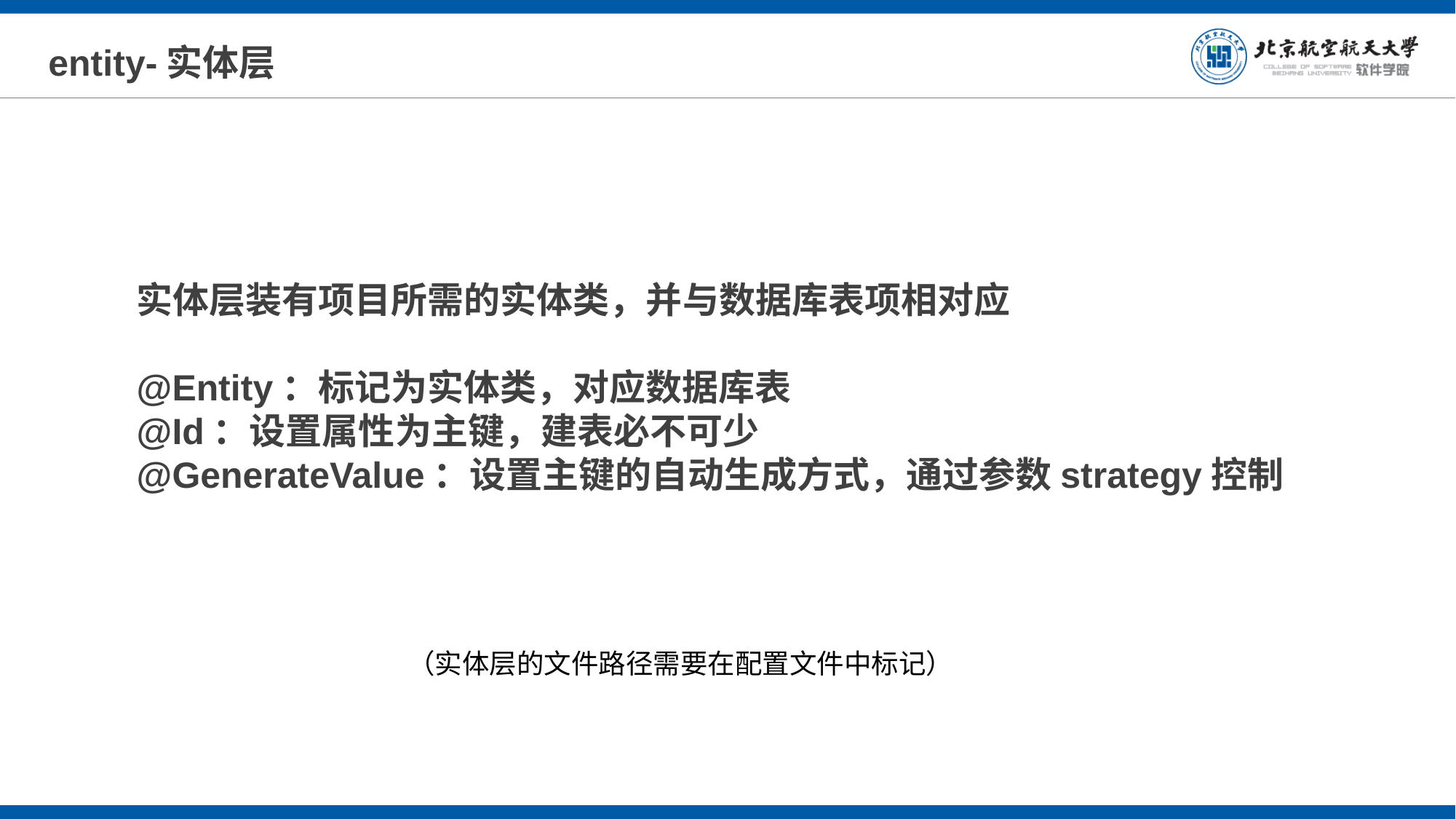

# entity-实体层
实体层装有项目所需的实体类，并与数据库表项相对应

@Entity：标记为实体类，对应数据库表
@Id：设置属性为主键，建表必不可少
@GenerateValue：设置主键的自动生成方式，通过参数strategy控制

（实体层的文件路径需要在配置文件中标记）
8